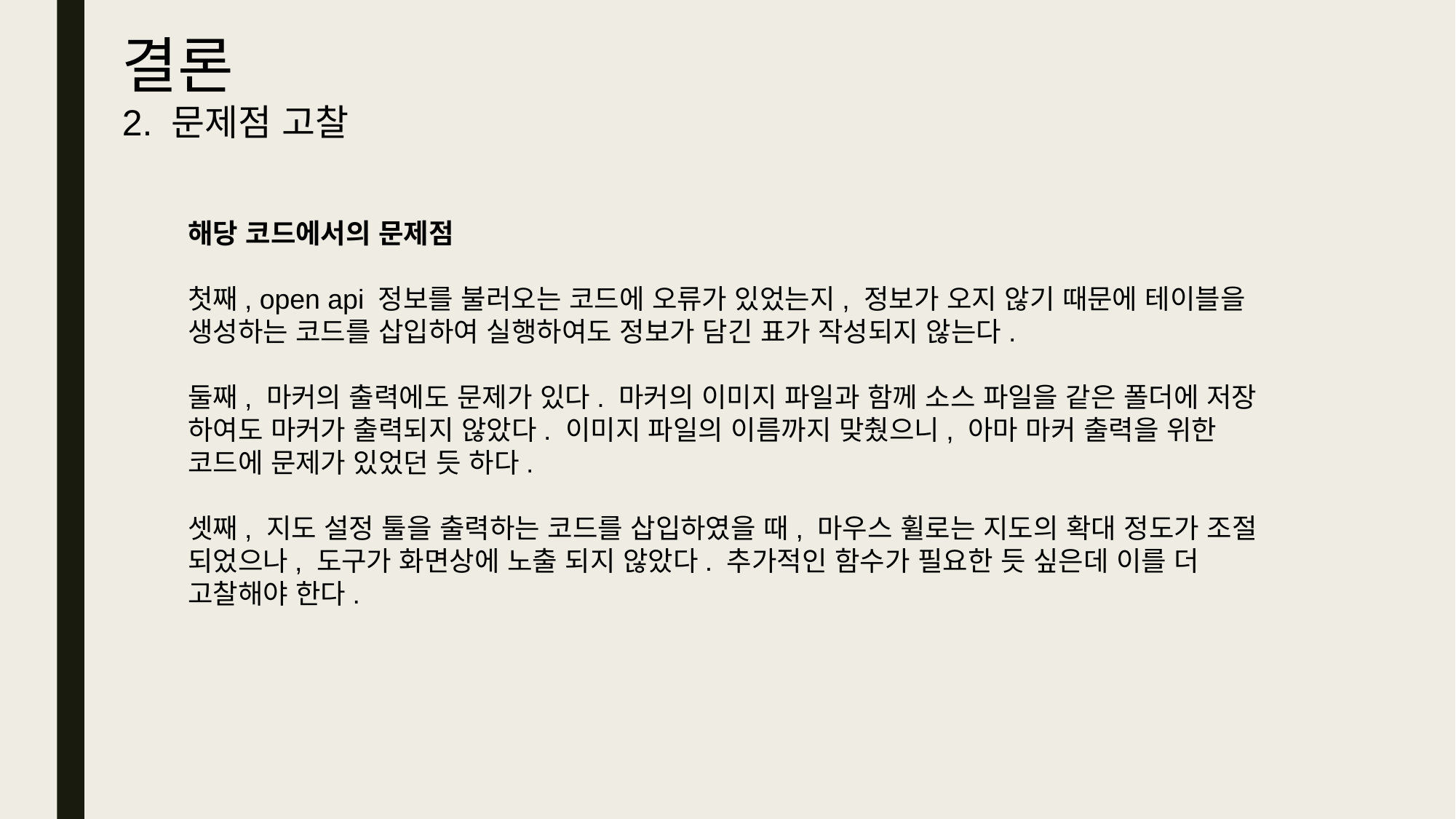

결론
2. 문제점 고찰
해당 코드에서의 문제점

첫째, open api 정보를 불러오는 코드에 오류가 있었는지, 정보가 오지 않기 때문에 테이블을 생성하는 코드를 삽입하여 실행하여도 정보가 담긴 표가 작성되지 않는다.

둘째, 마커의 출력에도 문제가 있다. 마커의 이미지 파일과 함께 소스 파일을 같은 폴더에 저장 하여도 마커가 출력되지 않았다. 이미지 파일의 이름까지 맞췄으니, 아마 마커 출력을 위한 코드에 문제가 있었던 듯 하다.

셋째, 지도 설정 툴을 출력하는 코드를 삽입하였을 때, 마우스 휠로는 지도의 확대 정도가 조절 되었으나, 도구가 화면상에 노출 되지 않았다. 추가적인 함수가 필요한 듯 싶은데 이를 더 고찰해야 한다.